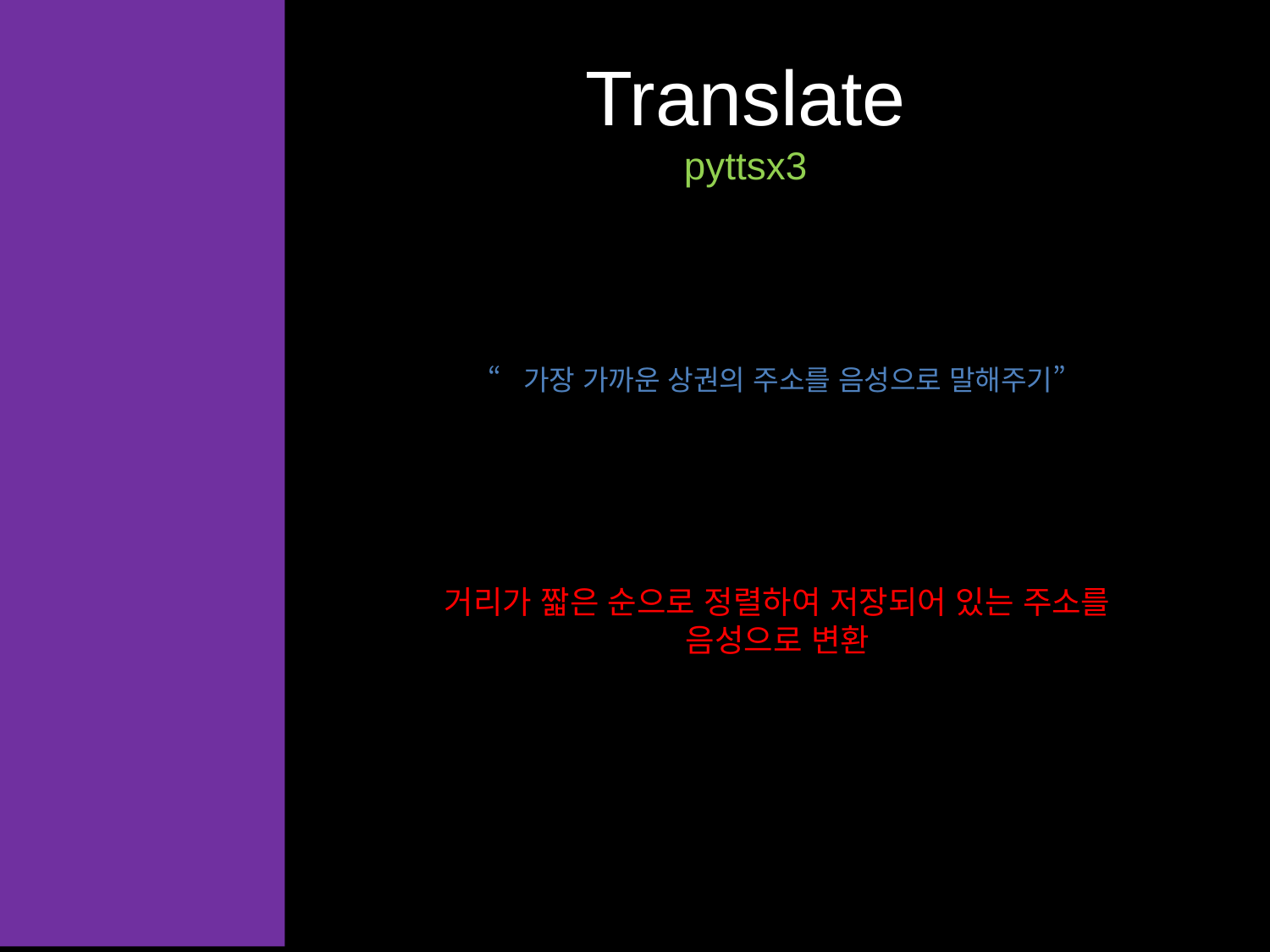

# Translate pyttsx3
“가장 가까운 상권의 주소를 음성으로 말해주기”
거리가 짧은 순으로 정렬하여 저장되어 있는 주소를
음성으로 변환